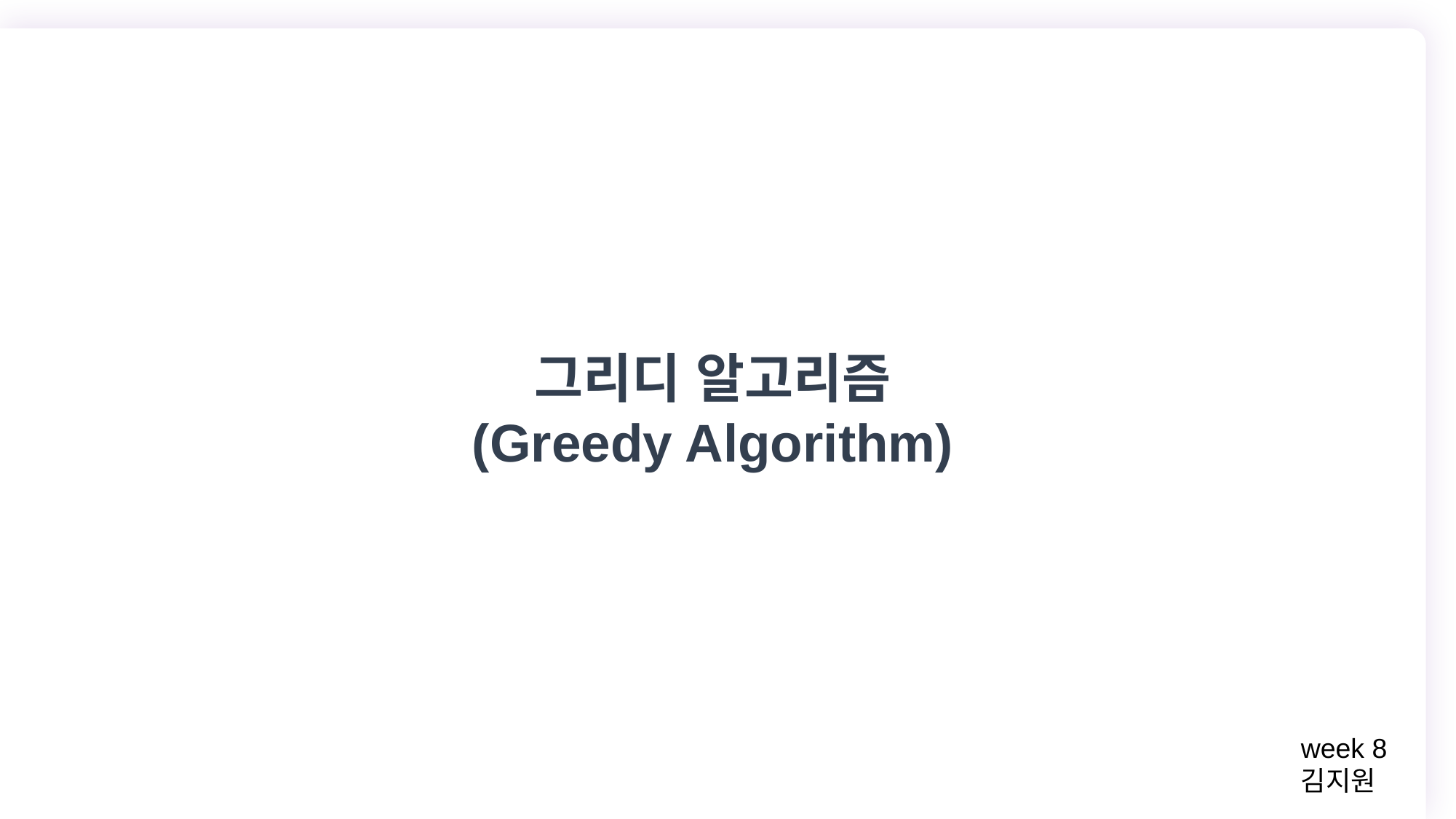

그리디 알고리즘
(Greedy Algorithm)
week 8
김지원